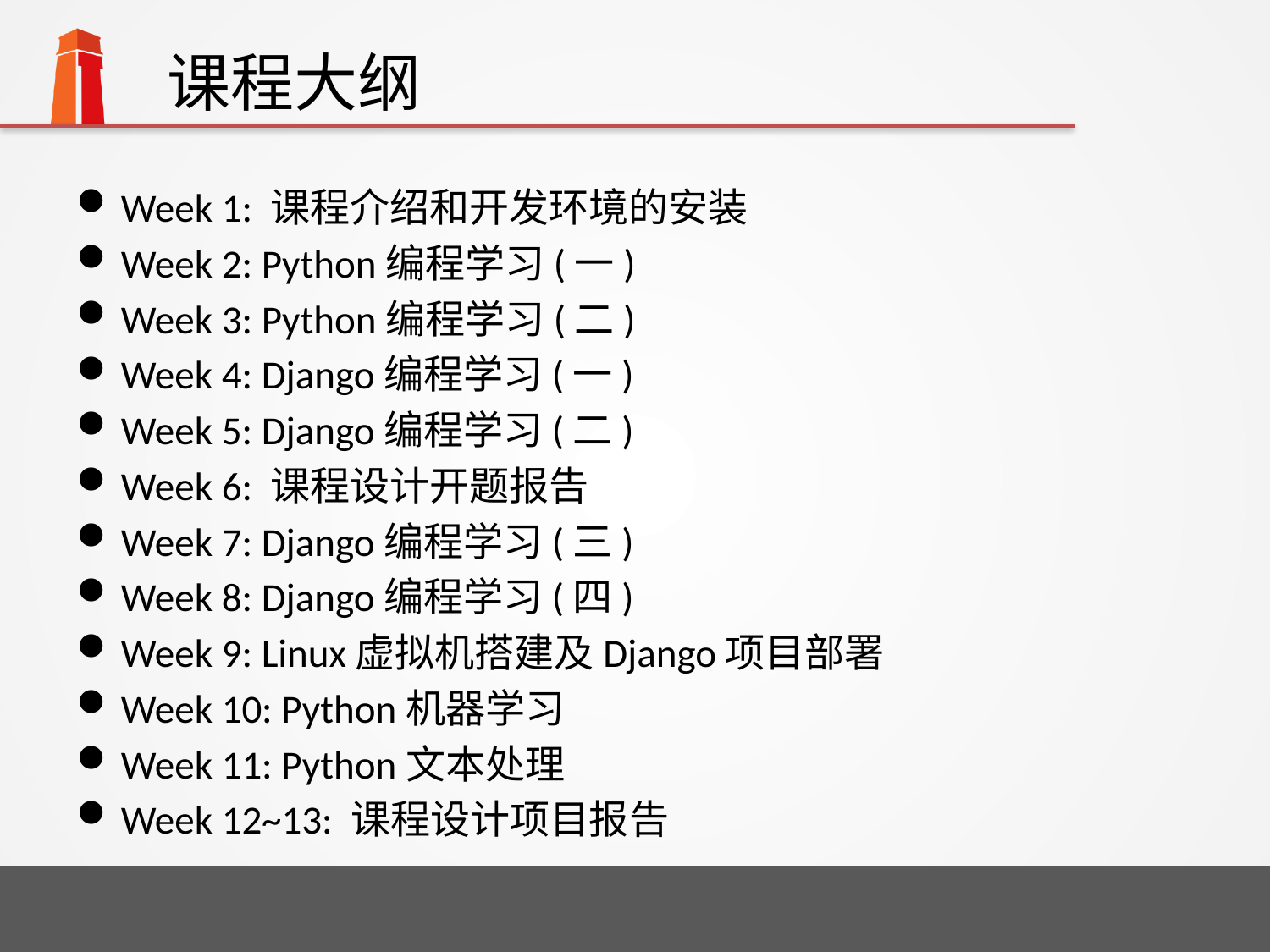

# 课程大纲
Week 1: 课程介绍和开发环境的安装
Week 2: Python编程学习(一)
Week 3: Python编程学习(二)
Week 4: Django编程学习(一)
Week 5: Django编程学习(二)
Week 6: 课程设计开题报告
Week 7: Django编程学习(三)
Week 8: Django编程学习(四)
Week 9: Linux虚拟机搭建及Django项目部署
Week 10: Python机器学习
Week 11: Python文本处理
Week 12~13: 课程设计项目报告